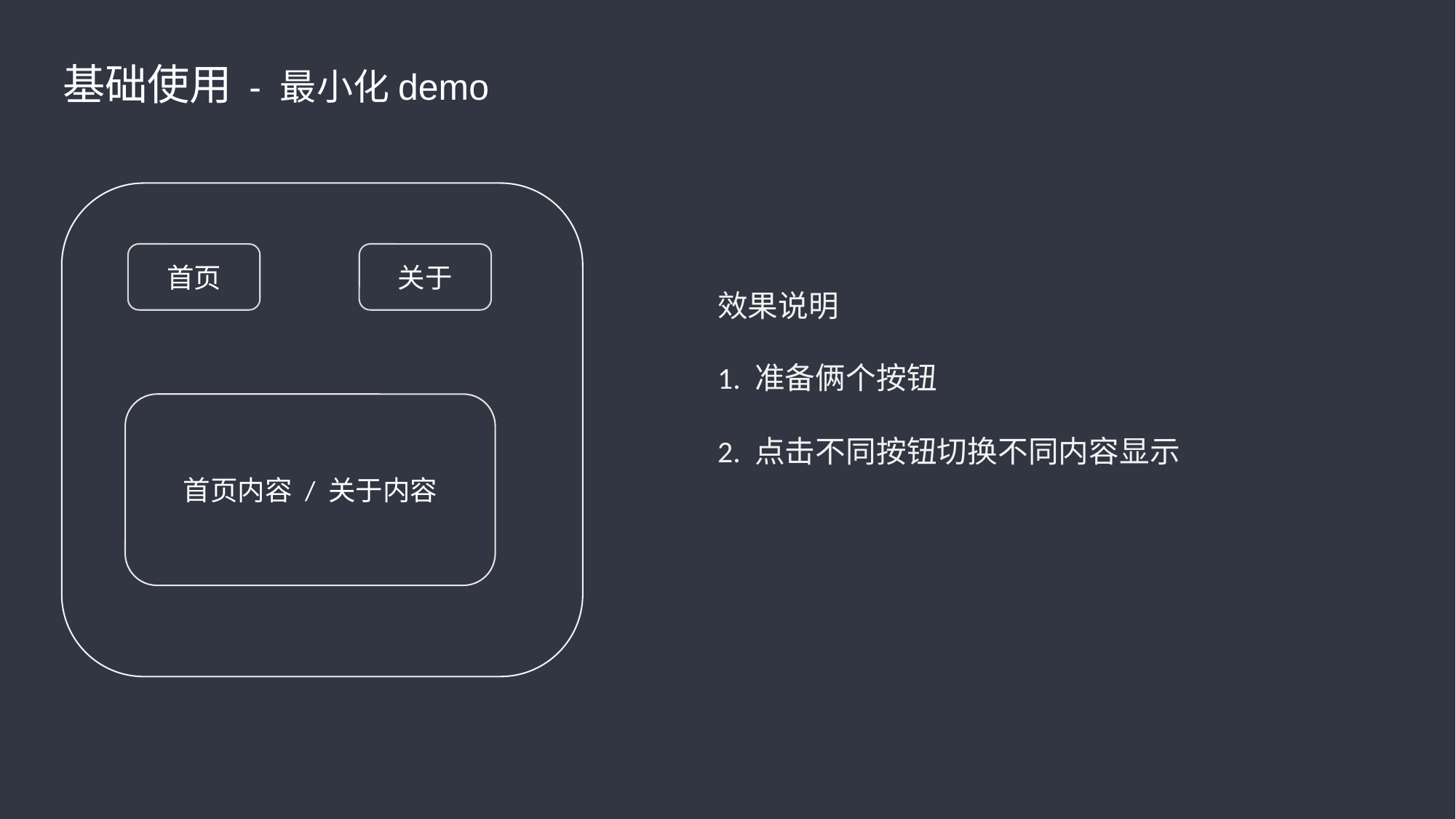

基础使用 - 最小化demo

首页
关于
效果说明

1. 准备俩个按钮

2. 点击不同按钮切换不同内容显示

首页内容 / 关于内容